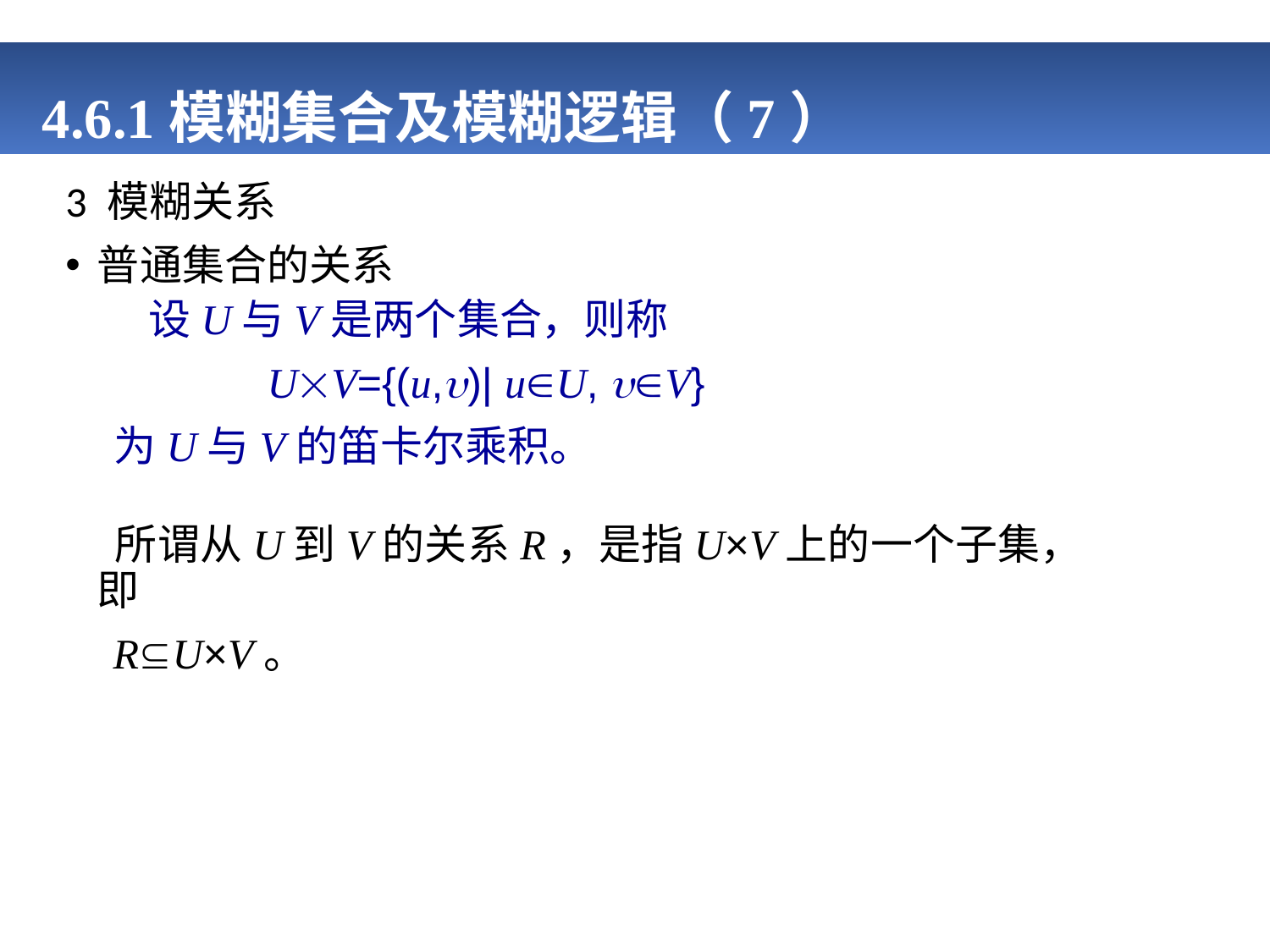

# 4.6.1模糊集合及模糊逻辑（7）
3 模糊关系
普通集合的关系
  设U与V是两个集合，则称
                 U×V={(u,υ)| u∈U, υ∈V}
    为U与V的笛卡尔乘积。

    所谓从U到V的关系R，是指U×V上的一个子集，即
    R⊆U×V。